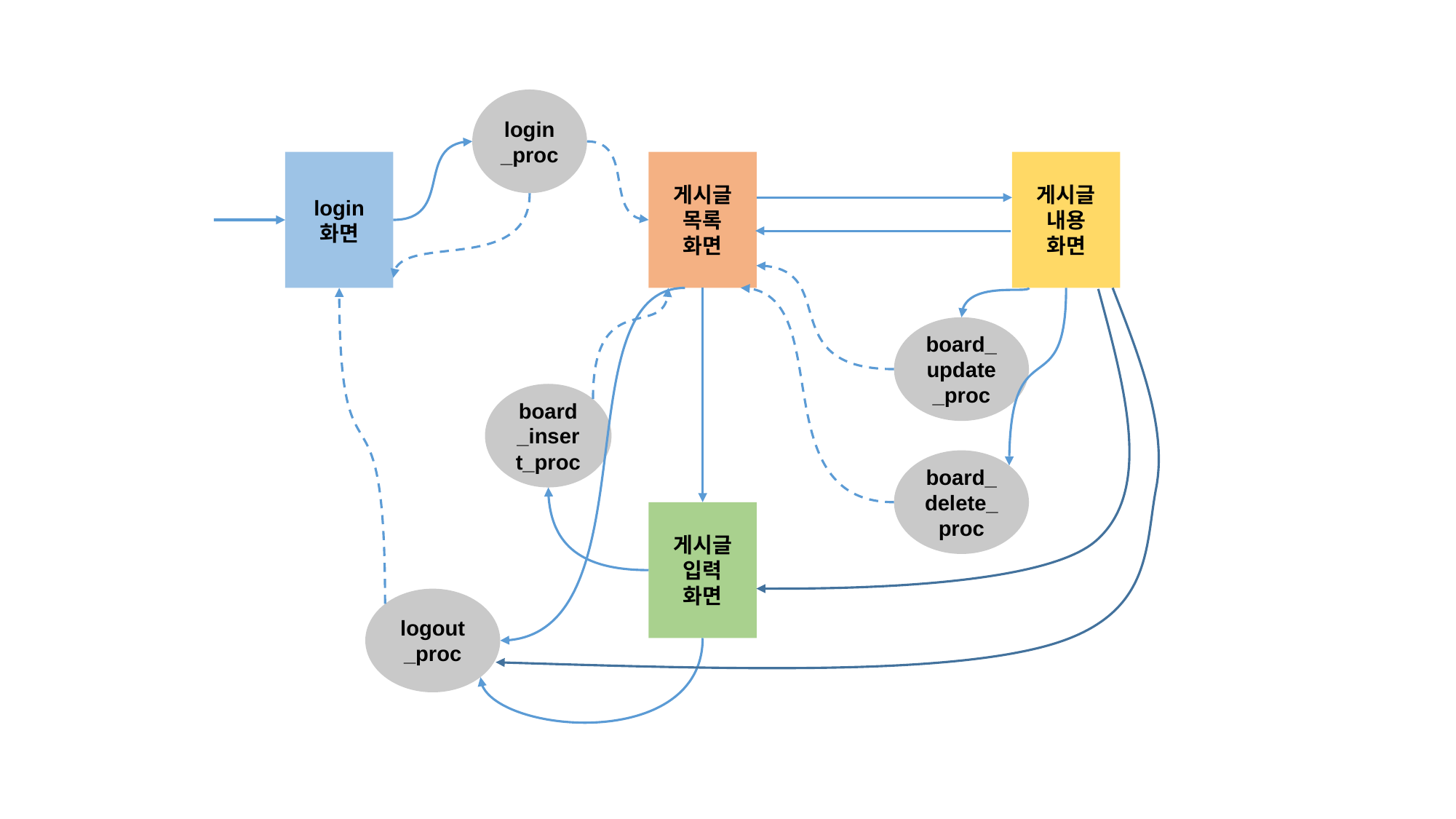

login_proc
게시글
내용
화면
login
화면
게시글
목록
화면

board_update_proc
board_insert_proc
board_delete_proc
게시글
입력
화면
logout_proc